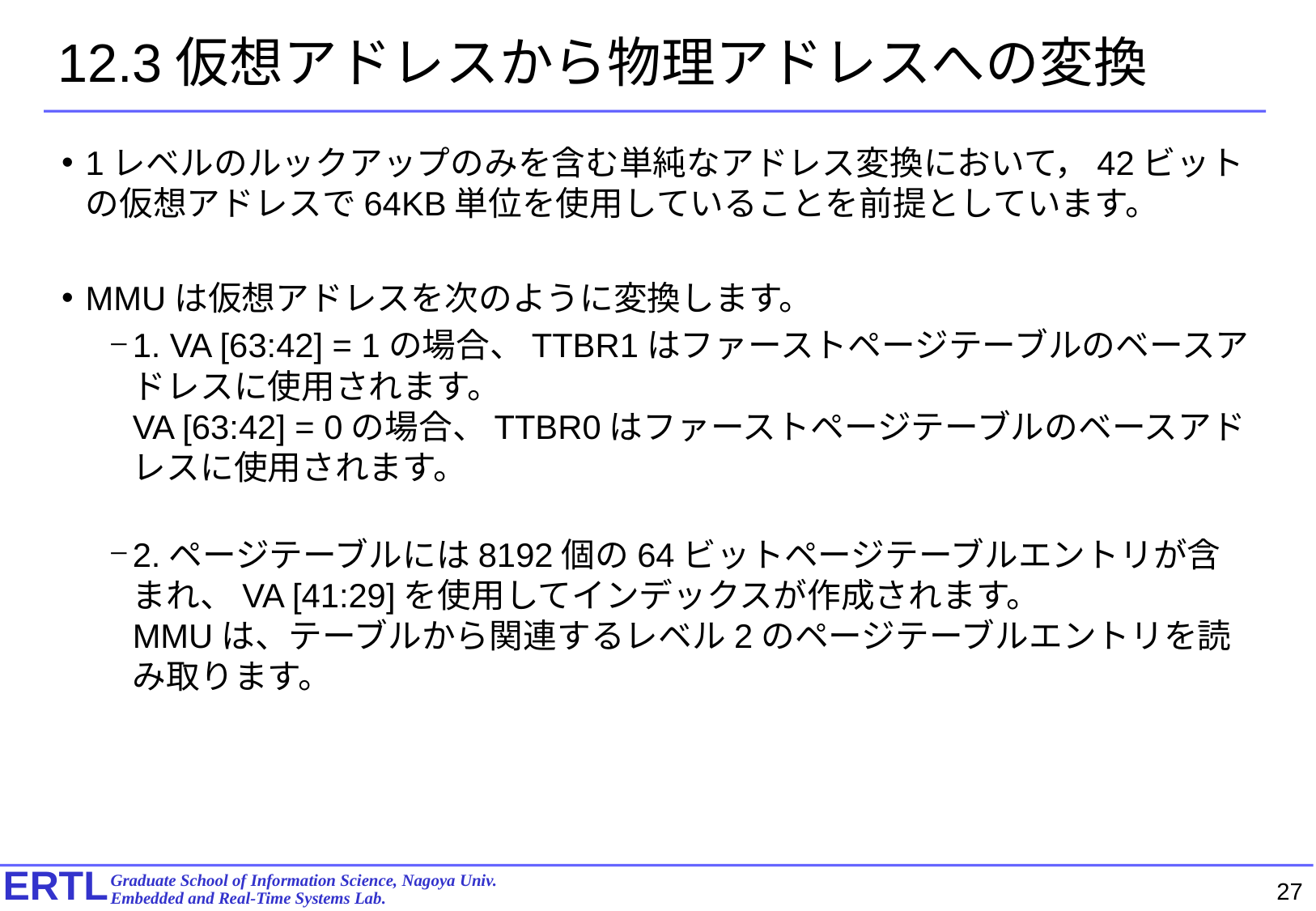

# 12.3仮想アドレスから物理アドレスへの変換
1レベルのルックアップのみを含む単純なアドレス変換において，42ビットの仮想アドレスで64KB単位を使用していることを前提としています。

MMUは仮想アドレスを次のように変換します。
1. VA [63:42] = 1の場合、TTBR1はファーストページテーブルのベースアドレスに使用されます。
VA [63:42] = 0の場合、TTBR0はファーストページテーブルのベースアドレスに使用されます。
2.ページテーブルには8192個の64ビットページテーブルエントリが含まれ、VA [41:29]を使用してインデックスが作成されます。
MMUは、テーブルから関連するレベル2のページテーブルエントリを読み取ります。
27